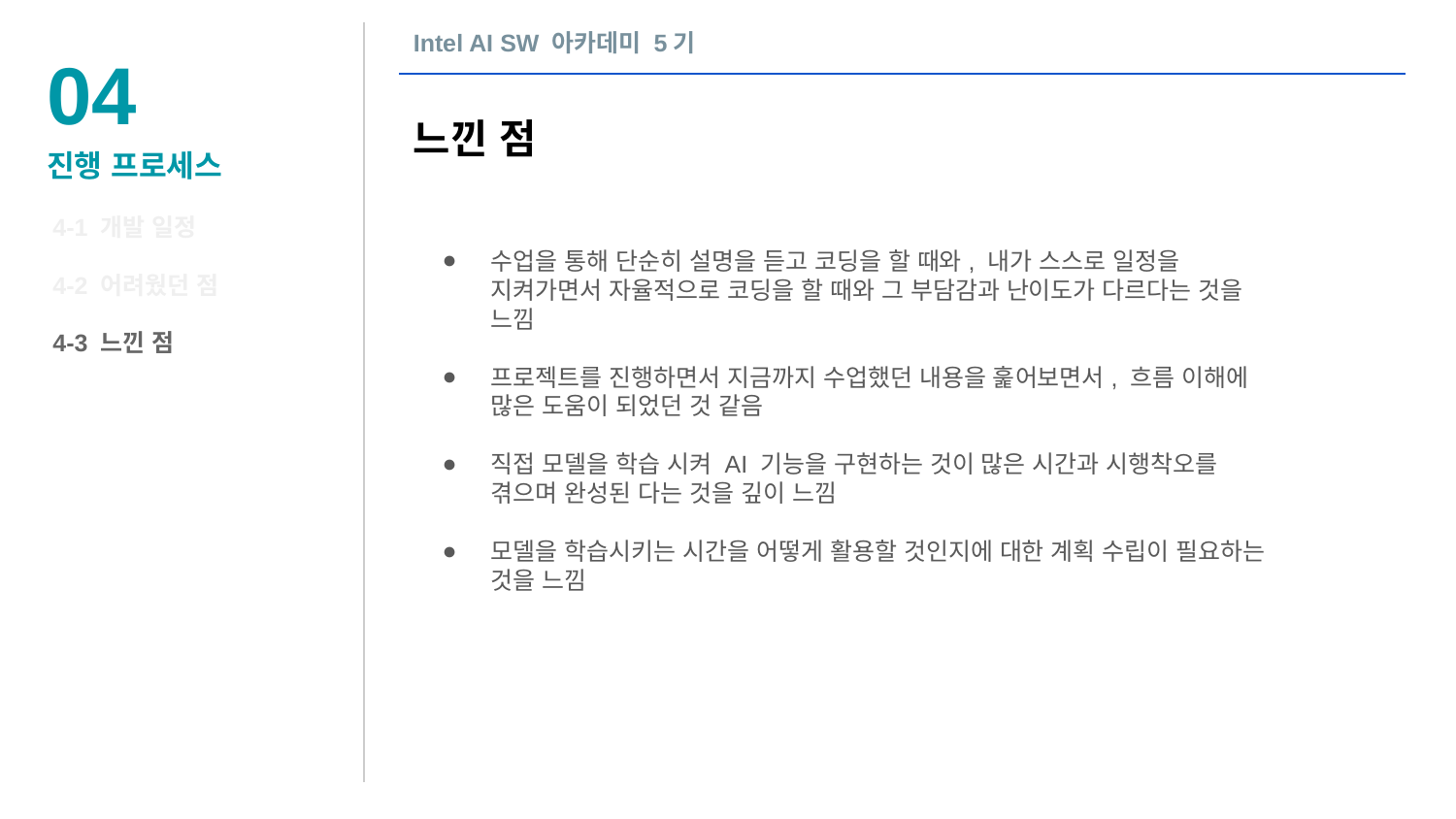

Intel AI SW 아카데미 5기
04
느낀 점

진행 프로세스
4-1 개발 일정

4-2 어려웠던 점

4-3 느낀 점

수업을 통해 단순히 설명을 듣고 코딩을 할 때와, 내가 스스로 일정을 지켜가면서 자율적으로 코딩을 할 때와 그 부담감과 난이도가 다르다는 것을 느낌

프로젝트를 진행하면서 지금까지 수업했던 내용을 훑어보면서, 흐름 이해에 많은 도움이 되었던 것 같음

직접 모델을 학습 시켜 AI 기능을 구현하는 것이 많은 시간과 시행착오를 겪으며 완성된 다는 것을 깊이 느낌

모델을 학습시키는 시간을 어떻게 활용할 것인지에 대한 계획 수립이 필요하는 것을 느낌